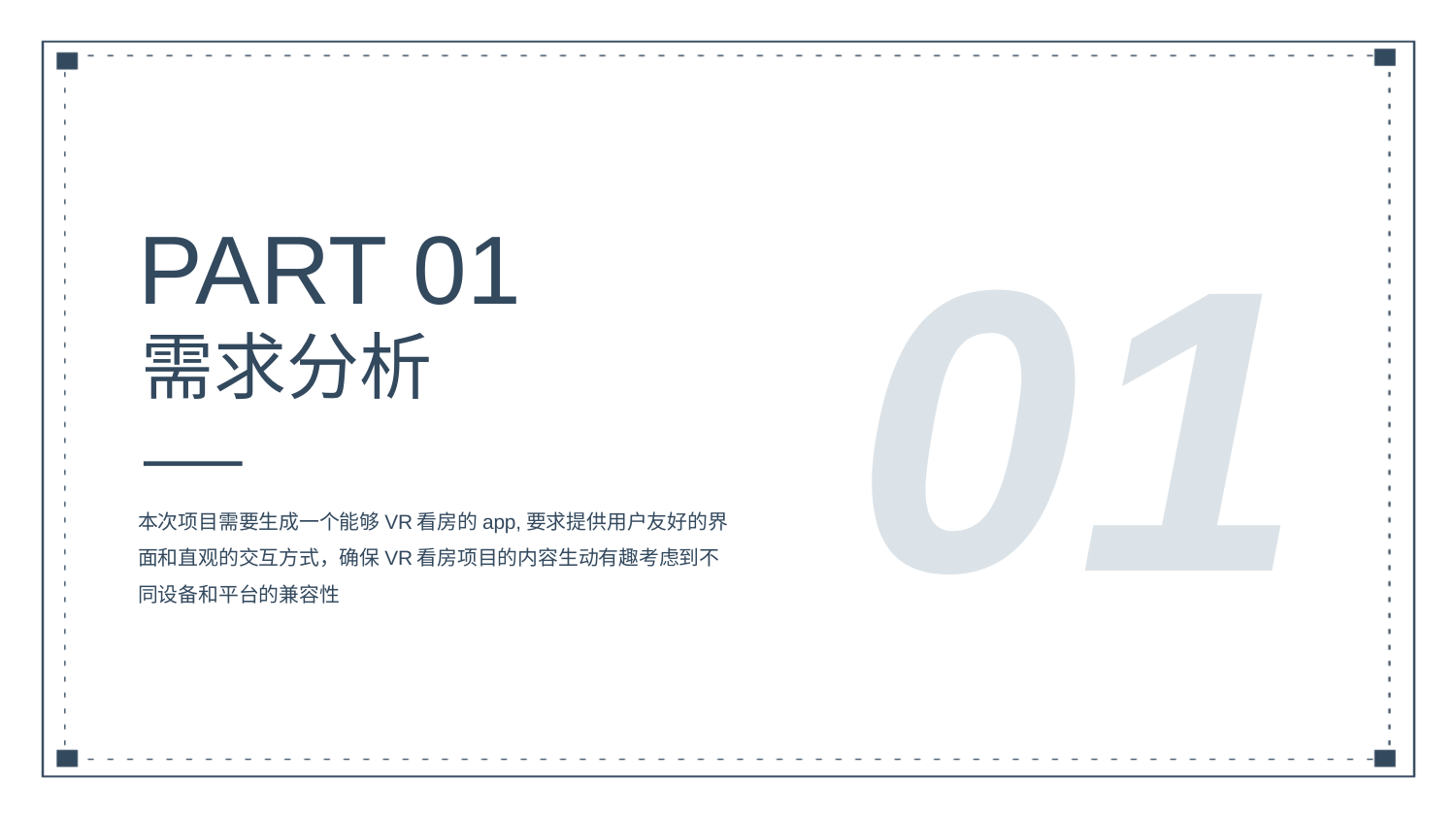

01
PART 01
需求分析

本次项目需要生成一个能够VR看房的app,要求提供用户友好的界面和直观的交互方式，确保VR看房项目的内容生动有趣考虑到不同设备和平台的兼容性